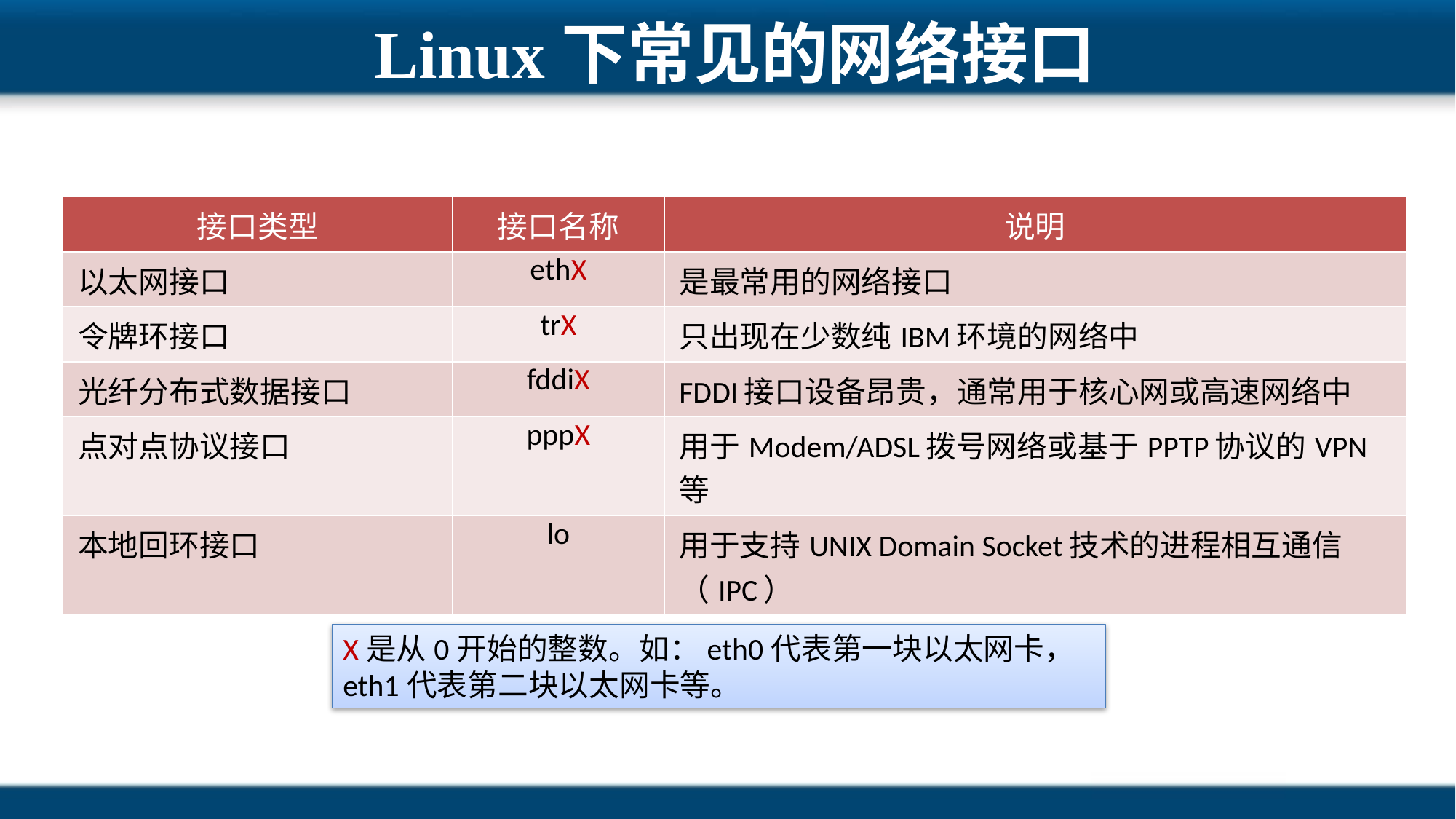

# Linux下常见的网络接口
| 接口类型 | 接口名称 | 说明 |
| --- | --- | --- |
| 以太网接口 | ethX | 是最常用的网络接口 |
| 令牌环接口 | trX | 只出现在少数纯IBM环境的网络中 |
| 光纤分布式数据接口 | fddiX | FDDI接口设备昂贵，通常用于核心网或高速网络中 |
| 点对点协议接口 | pppX | 用于Modem/ADSL拨号网络或基于PPTP协议的VPN等 |
| 本地回环接口 | lo | 用于支持UNIX Domain Socket技术的进程相互通信（IPC） |
X是从0开始的整数。如：eth0代表第一块以太网卡，eth1代表第二块以太网卡等。